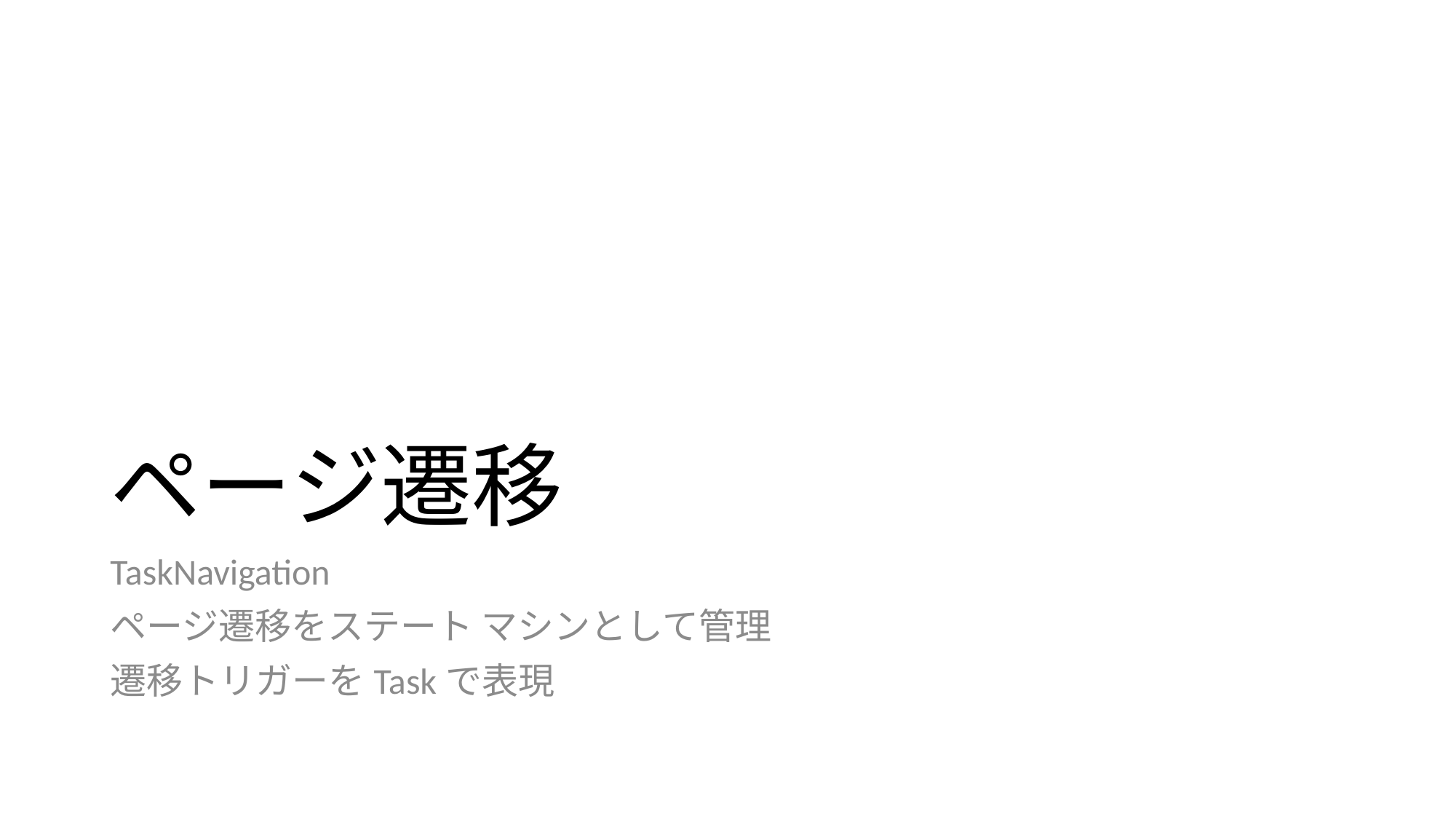

# ページ遷移
TaskNavigation
ページ遷移をステート マシンとして管理
遷移トリガーをTaskで表現